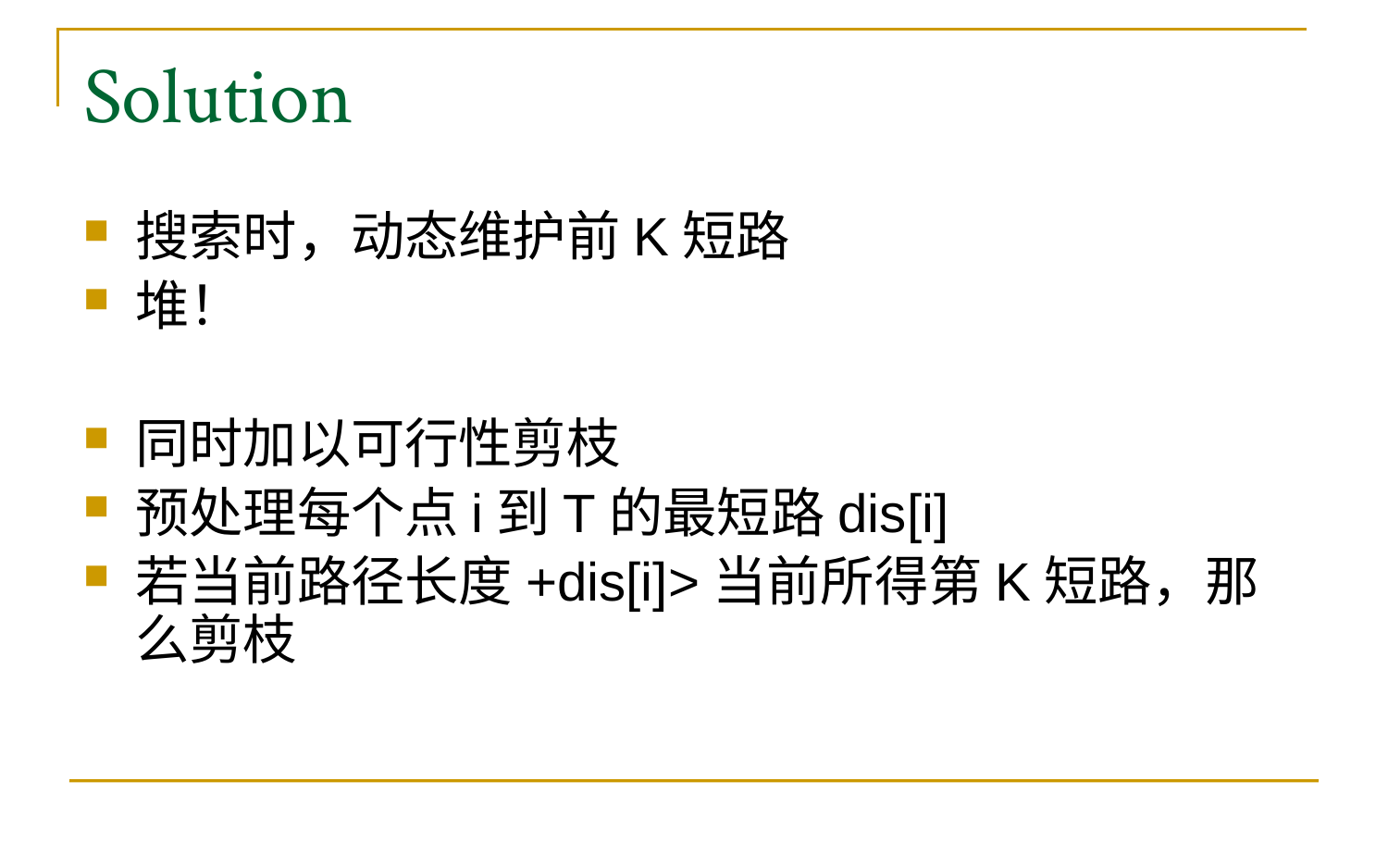

# Solution
搜索时，动态维护前K短路
堆！

同时加以可行性剪枝
预处理每个点i到T的最短路dis[i]
若当前路径长度+dis[i]>当前所得第K短路，那么剪枝